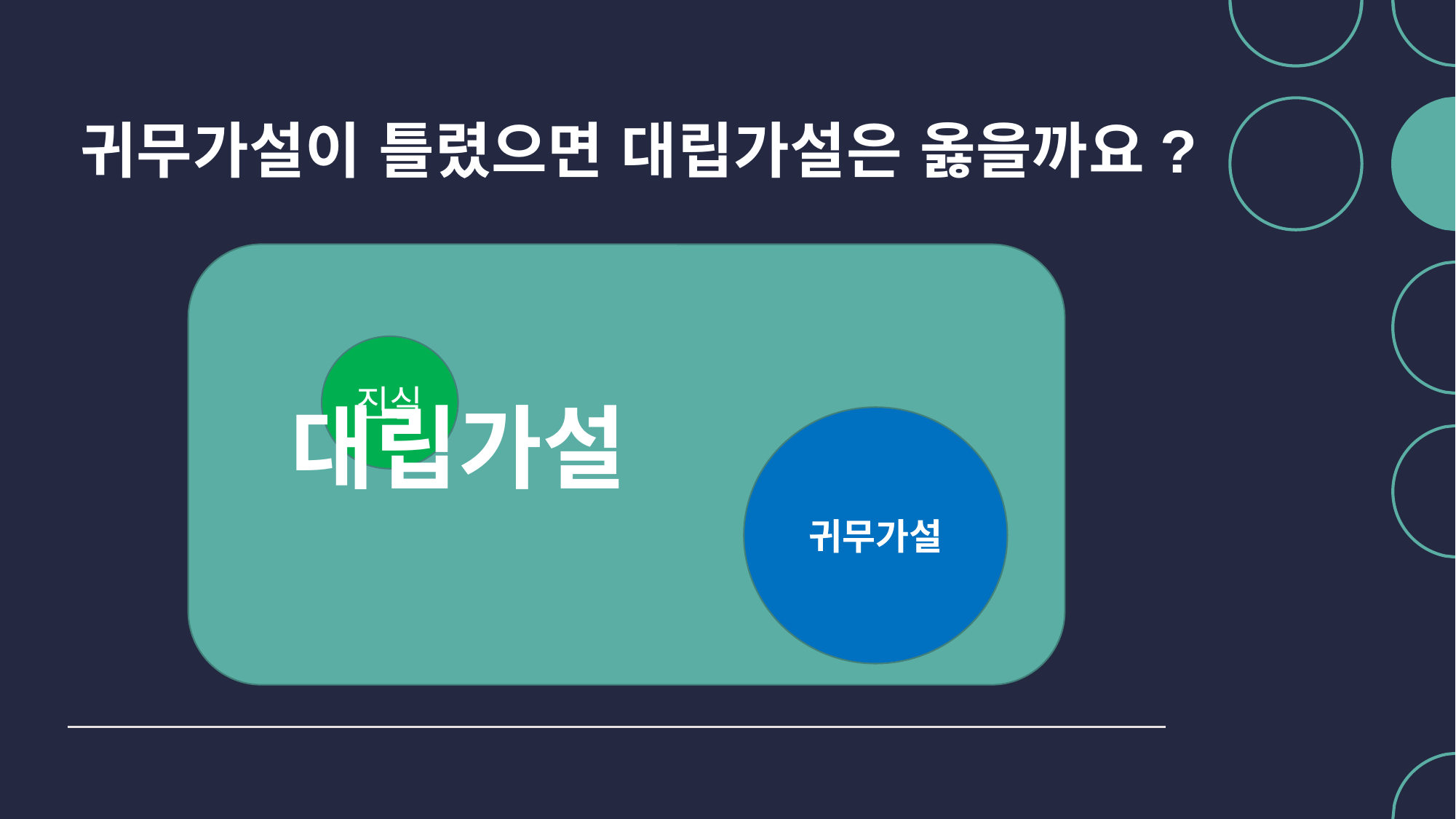

# 귀무가설이 틀렸으면 대립가설은 옳을까요?

진실
대립가설
귀무가설